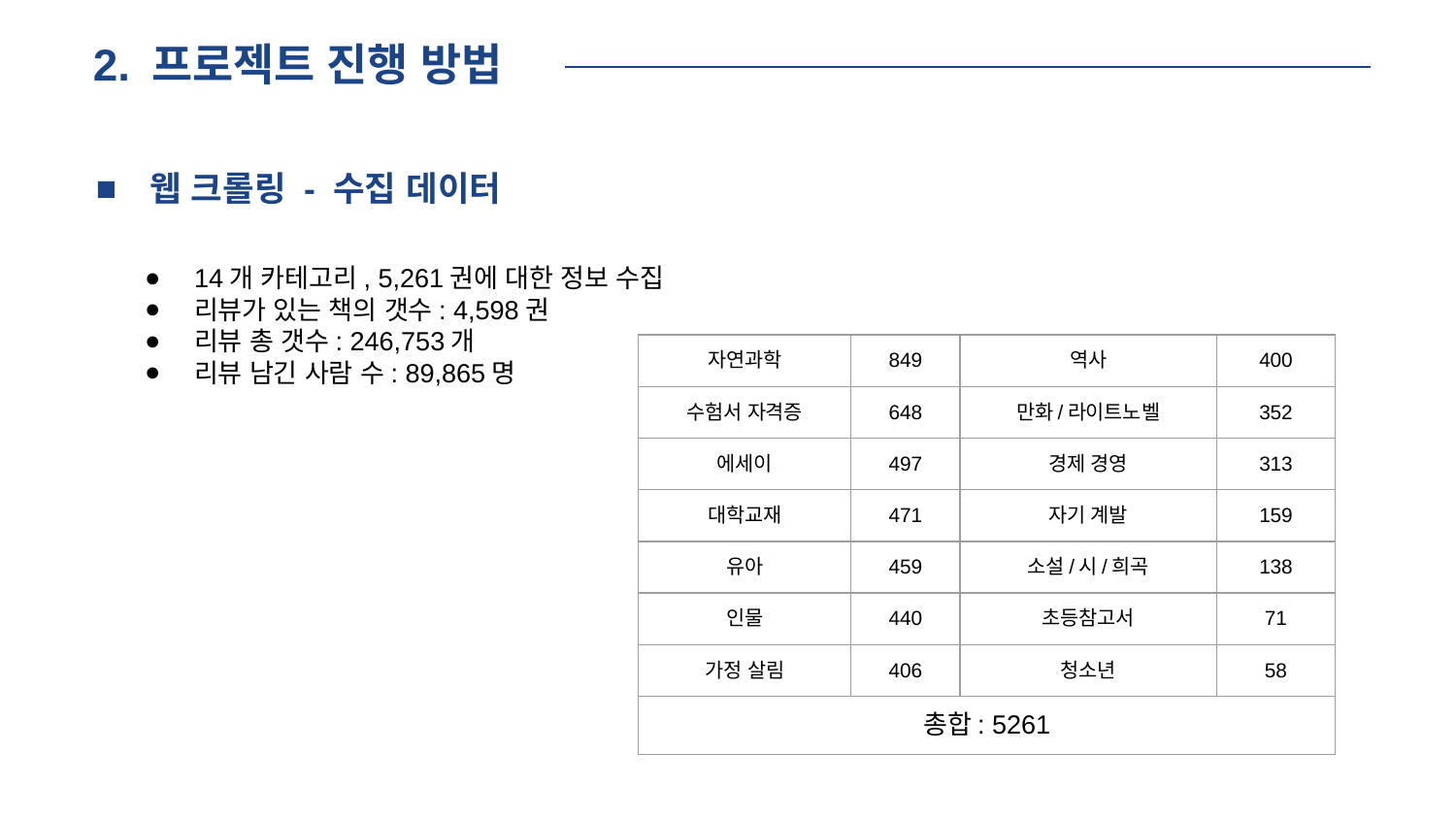

프로젝트 진행 방법
웹 크롤링 - 수집 데이터
14개 카테고리, 5,261권에 대한 정보 수집
리뷰가 있는 책의 갯수: 4,598권
리뷰 총 갯수: 246,753개
리뷰 남긴 사람 수: 89,865명
| 자연과학 | 849 | 역사 | 400 |
| --- | --- | --- | --- |
| 수험서 자격증 | 648 | 만화/라이트노벨 | 352 |
| 에세이 | 497 | 경제 경영 | 313 |
| 대학교재 | 471 | 자기 계발 | 159 |
| 유아 | 459 | 소설/시/희곡 | 138 |
| 인물 | 440 | 초등참고서 | 71 |
| 가정 살림 | 406 | 청소년 | 58 |
| 총합: 5261 |  |  |  |